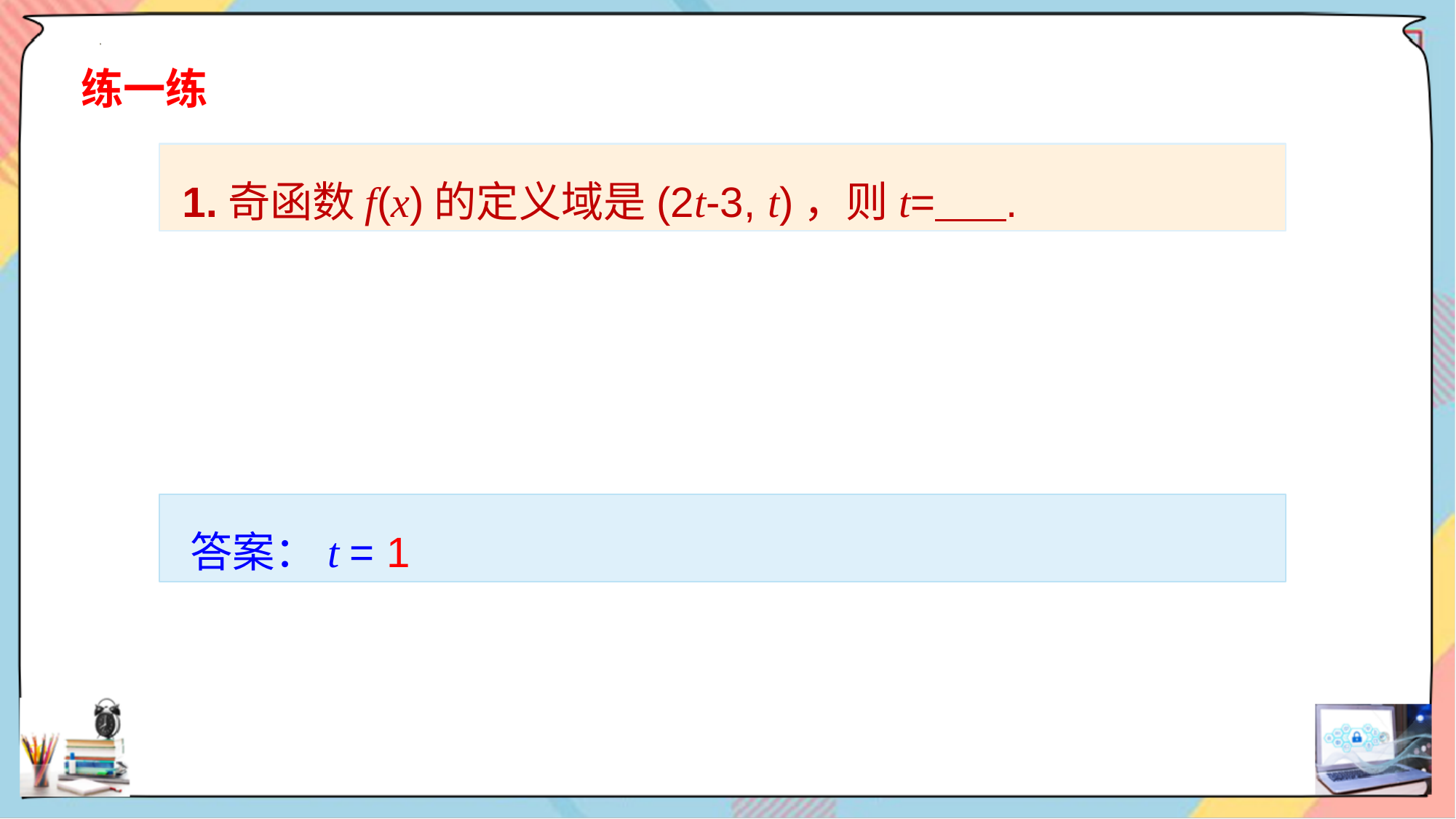

练一练
 1.奇函数f(x)的定义域是(2t-3, t)，则t=      .
 答案：t = 1